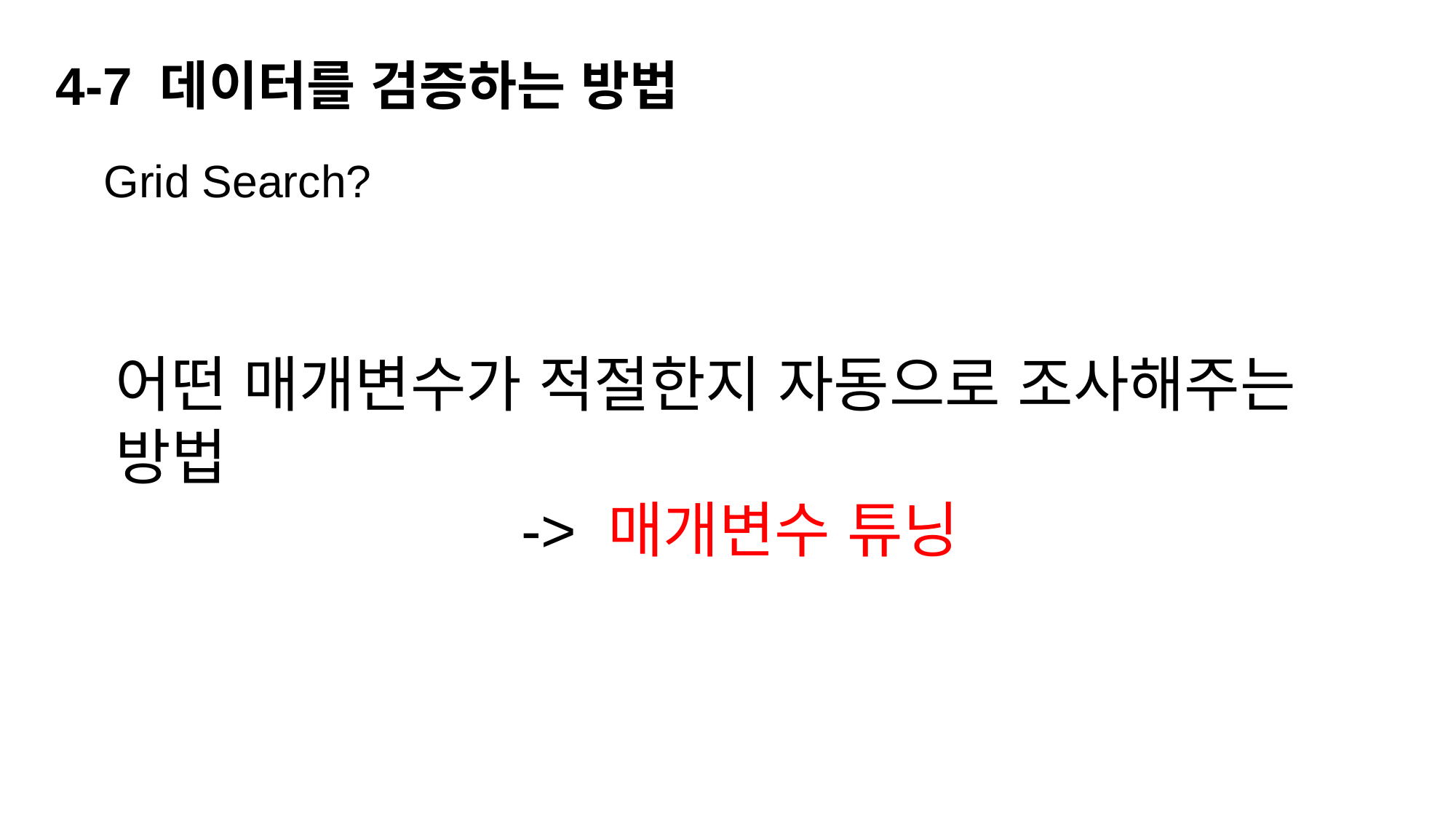

4-7 데이터를 검증하는 방법
Grid Search?
어떤 매개변수가 적절한지 자동으로 조사해주는 방법
-> 매개변수 튜닝